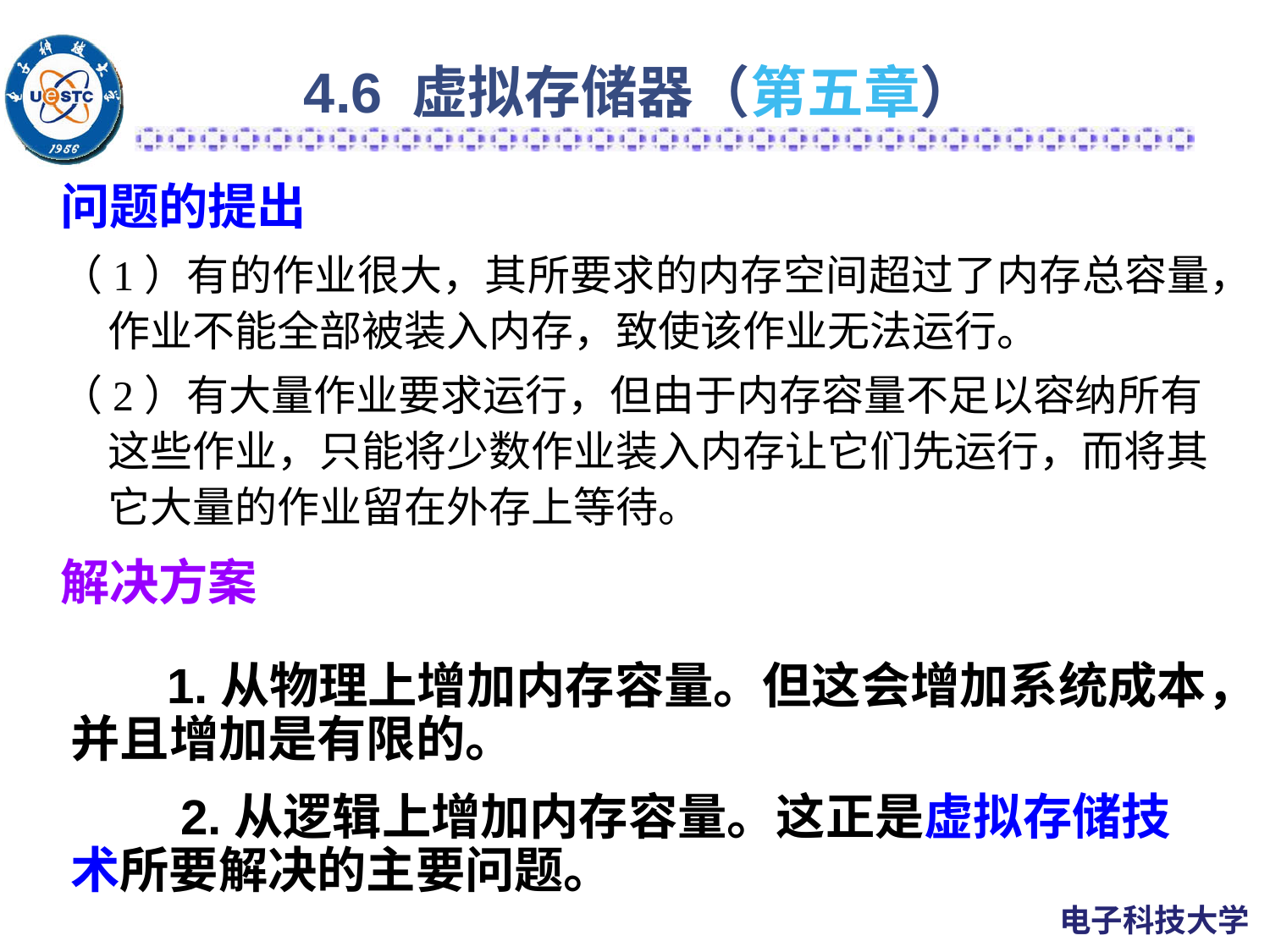

# 4.6 虚拟存储器（第五章）
问题的提出
（1）有的作业很大，其所要求的内存空间超过了内存总容量，作业不能全部被装入内存，致使该作业无法运行。
（2）有大量作业要求运行，但由于内存容量不足以容纳所有这些作业，只能将少数作业装入内存让它们先运行，而将其它大量的作业留在外存上等待。
解决方案
       1.从物理上增加内存容量。但这会增加系统成本，并且增加是有限的。
        2.从逻辑上增加内存容量。这正是虚拟存储技术所要解决的主要问题。